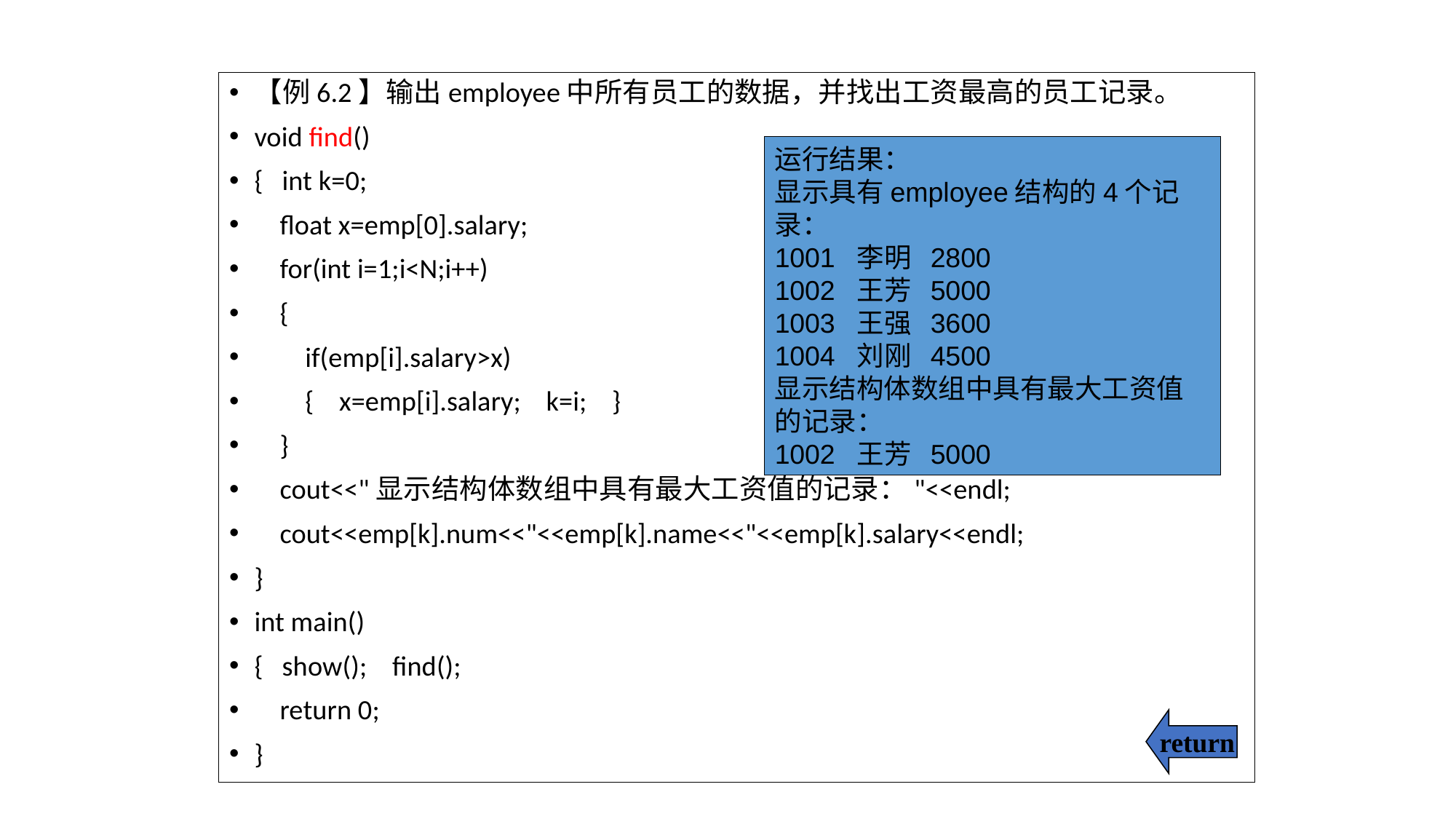

【例6.2】输出employee中所有员工的数据，并找出工资最高的员工记录。
void find()
{   int k=0;
    float x=emp[0].salary;
    for(int i=1;i<N;i++)
    {
        if(emp[i].salary>x)
        {    x=emp[i].salary;    k=i;    }
    }
    cout<<"显示结构体数组中具有最大工资值的记录："<<endl;
    cout<<emp[k].num<<"<<emp[k].name<<"<<emp[k].salary<<endl;
}
int main()
{   show();    find();
    return 0;
}
运行结果：
显示具有employee结构的4个记录：
1001  李明  2800
1002  王芳  5000
1003  王强  3600
1004  刘刚  4500
显示结构体数组中具有最大工资值的记录：
1002  王芳  5000
return